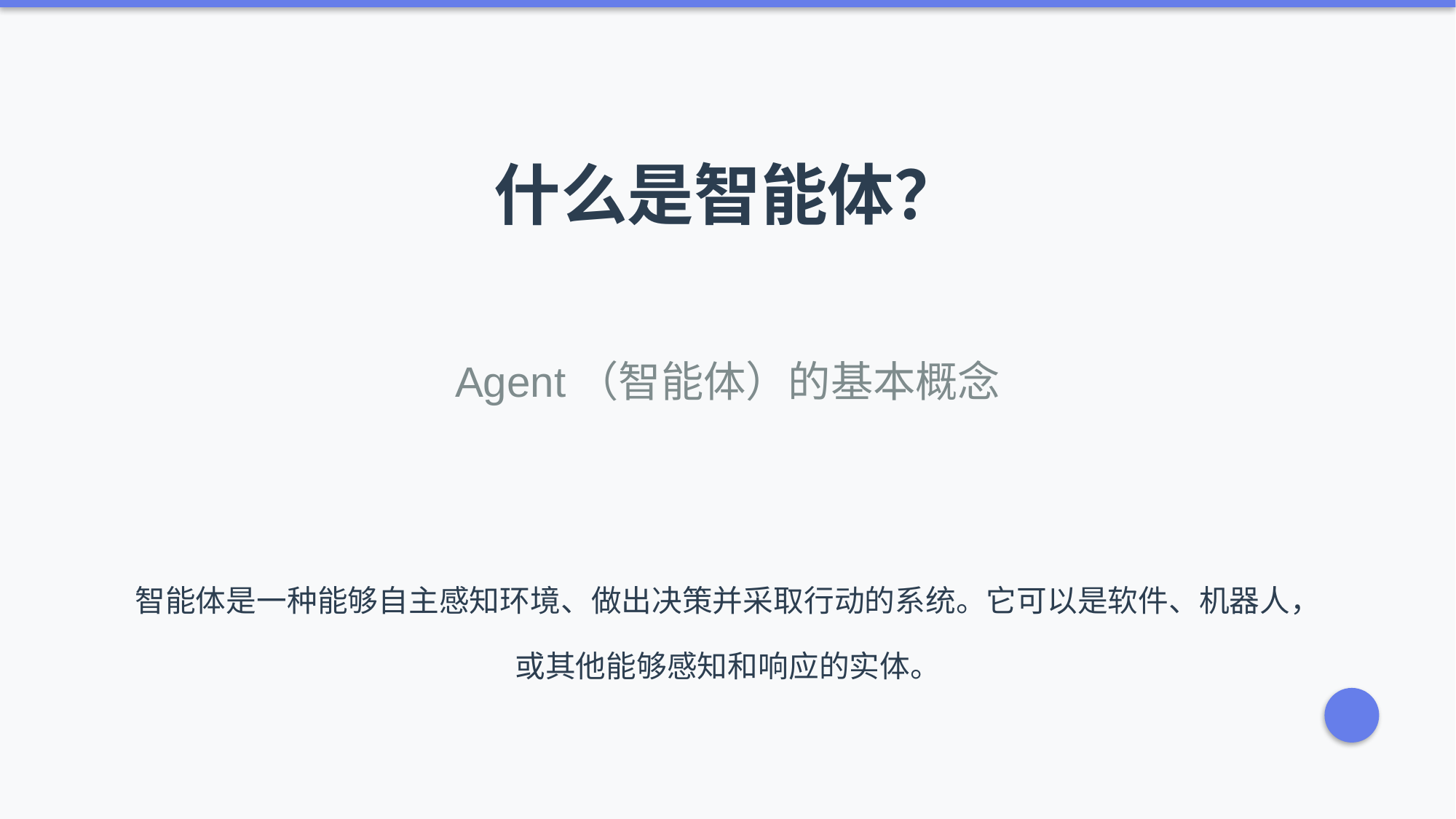

什么是智能体？
Agent（智能体）的基本概念
智能体是一种能够自主感知环境、做出决策并采取行动的系统。它可以是软件、机器人，或其他能够感知和响应的实体。